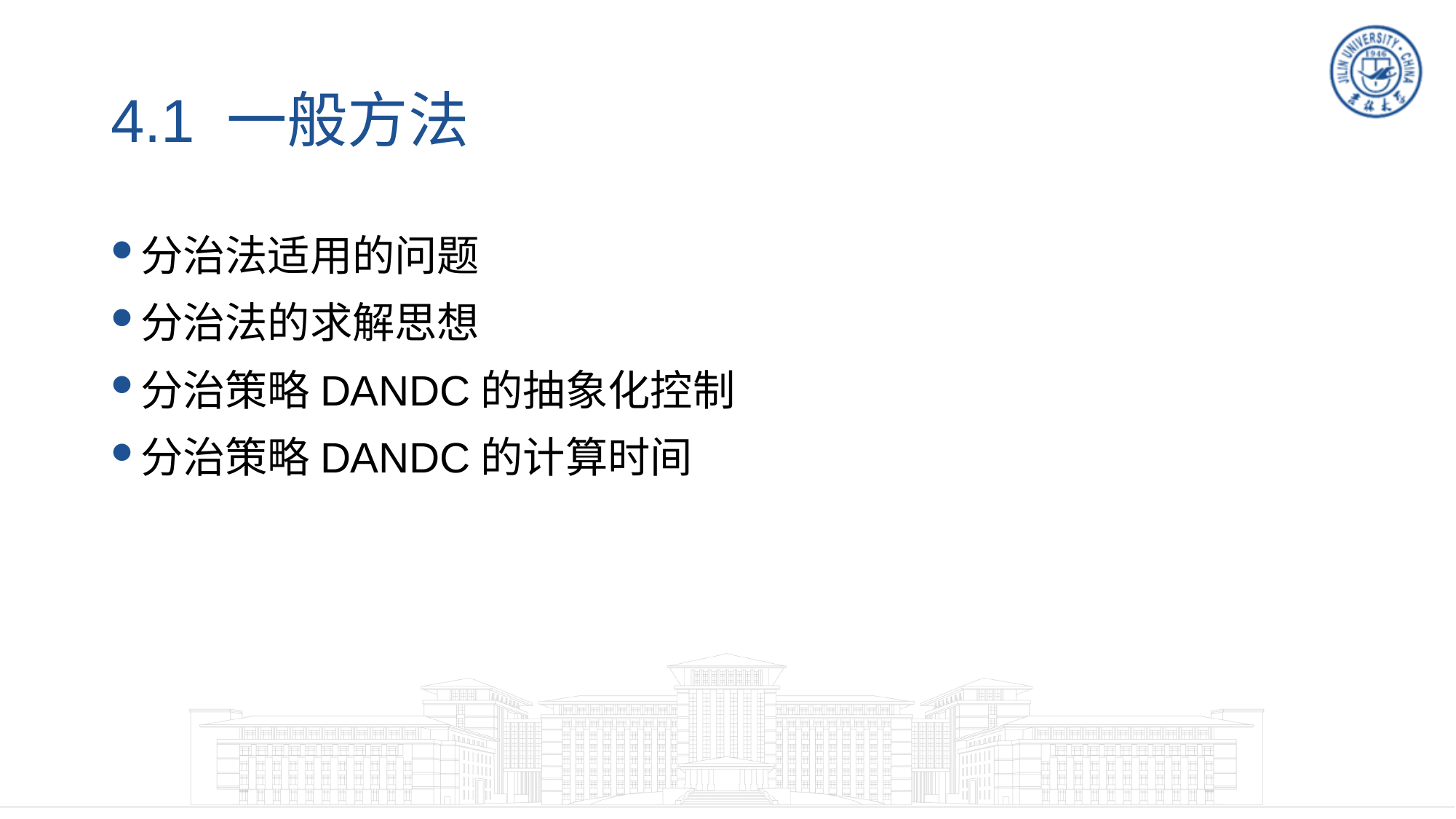

# 4.1 一般方法
分治法适用的问题
分治法的求解思想
分治策略DANDC的抽象化控制
分治策略DANDC的计算时间
3